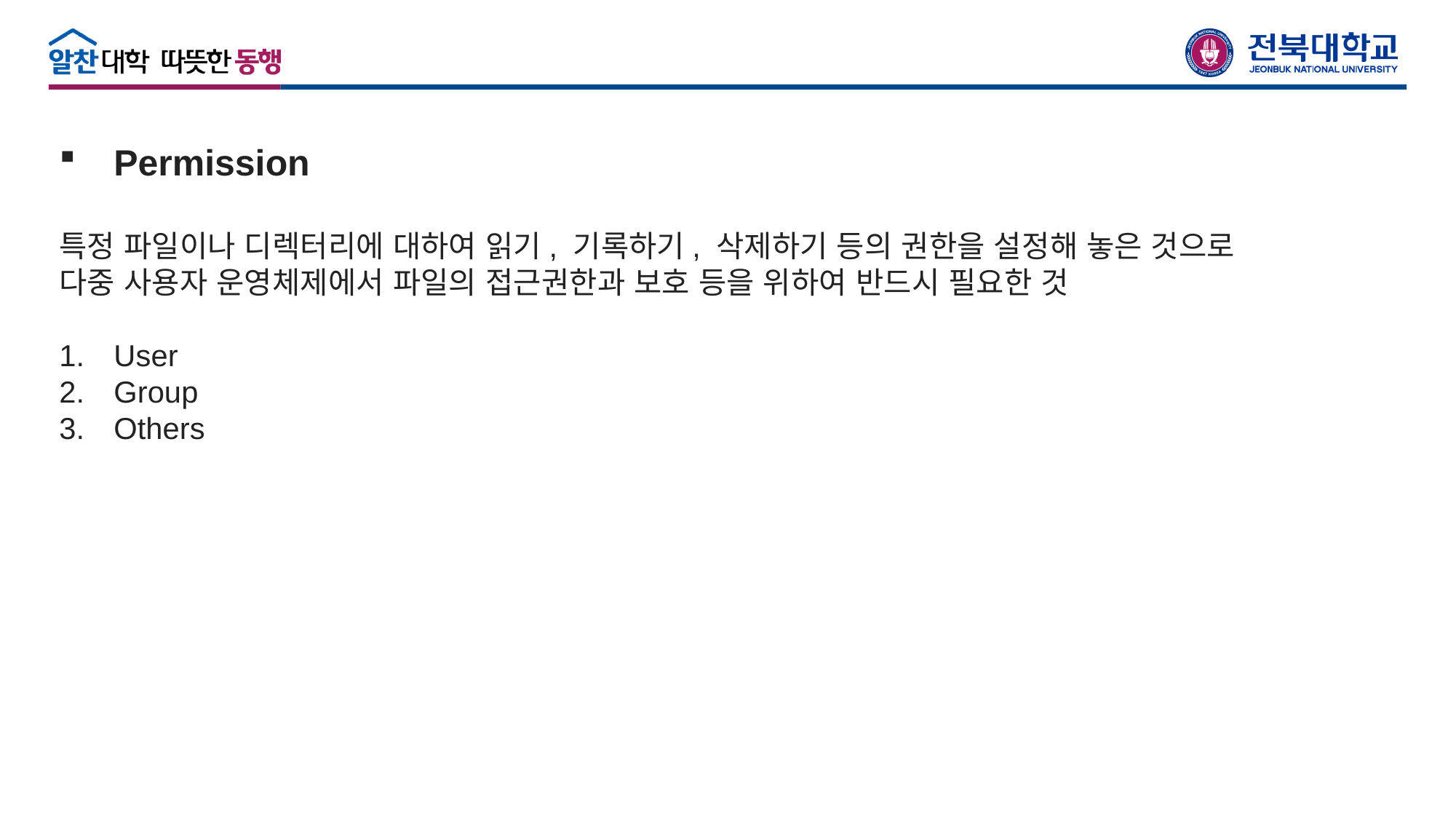

Permission

특정 파일이나 디렉터리에 대하여 읽기, 기록하기, 삭제하기 등의 권한을 설정해 놓은 것으로
다중 사용자 운영체제에서 파일의 접근권한과 보호 등을 위하여 반드시 필요한 것

User
Group
Others